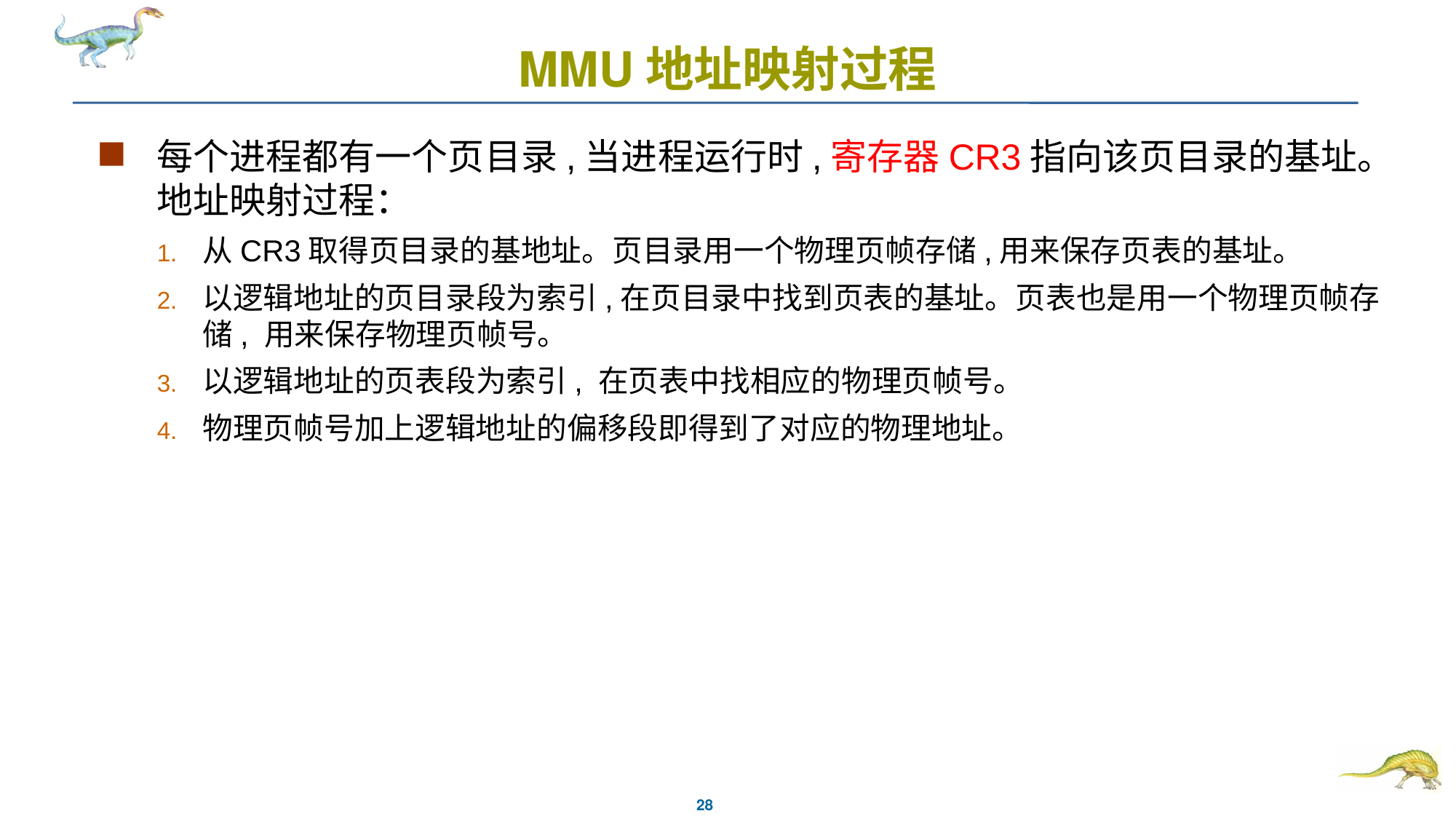

# MMU地址映射过程
每个进程都有一个页目录,当进程运行时,寄存器CR3指向该页目录的基址。地址映射过程：
从CR3取得页目录的基地址。页目录用一个物理页帧存储,用来保存页表的基址。
以逻辑地址的页目录段为索引,在页目录中找到页表的基址。页表也是用一个物理页帧存储, 用来保存物理页帧号。
以逻辑地址的页表段为索引, 在页表中找相应的物理页帧号。
物理页帧号加上逻辑地址的偏移段即得到了对应的物理地址。